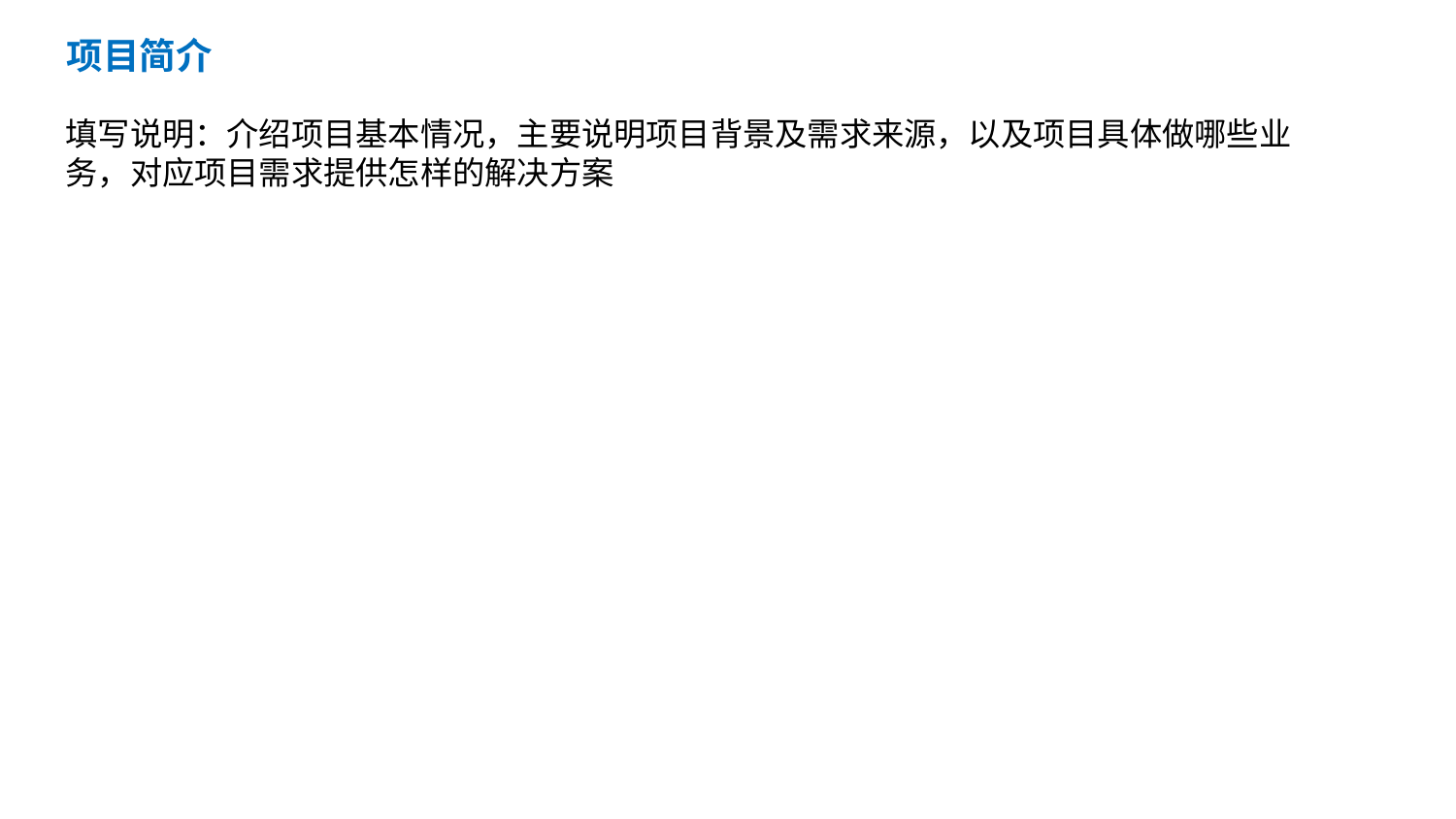

目 录
项目简介
填写说明：介绍项目基本情况，主要说明项目背景及需求来源，以及项目具体做哪些业务，对应项目需求提供怎样的解决方案